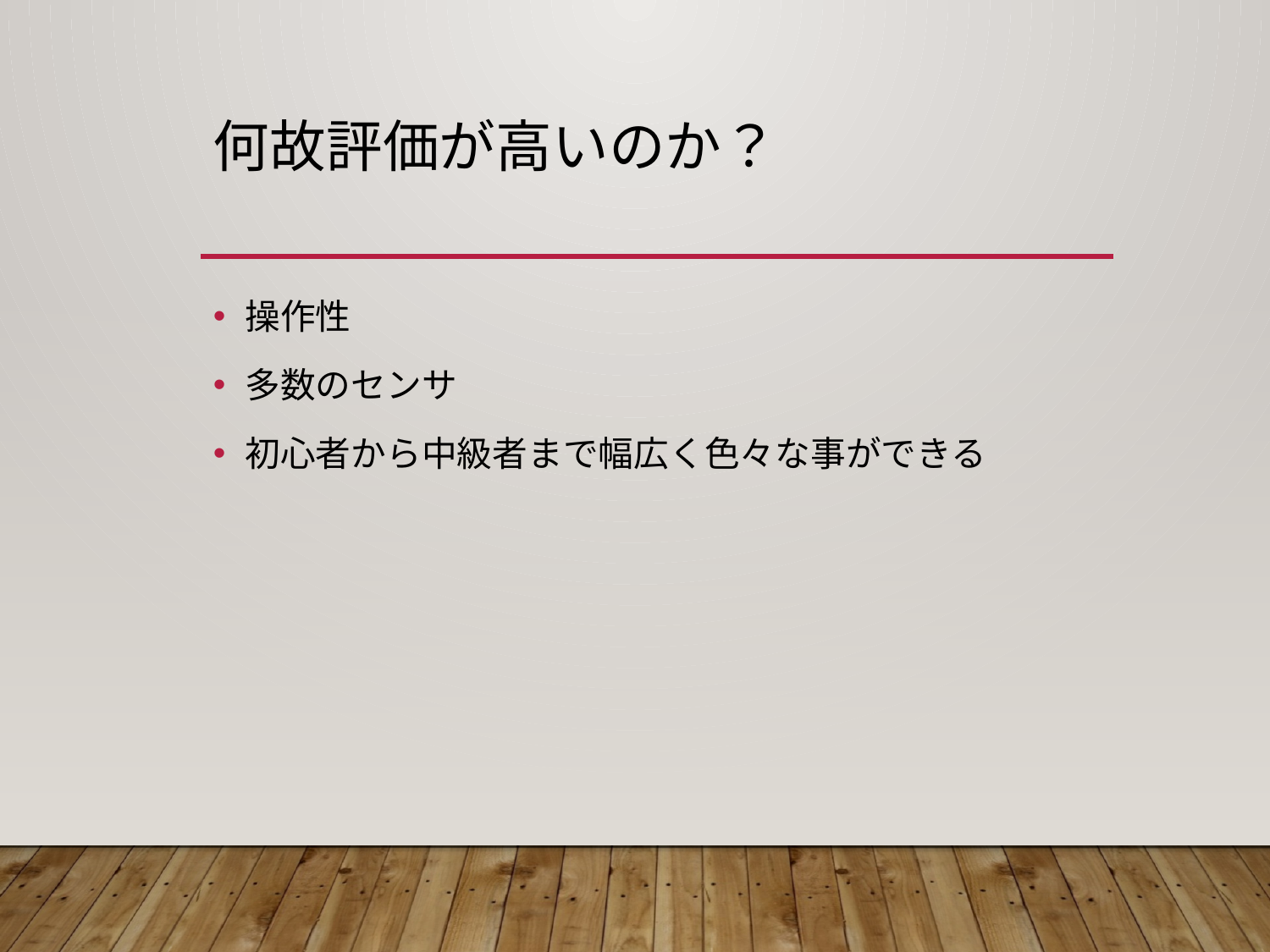

# 何故評価が高いのか？
操作性
多数のセンサ
初心者から中級者まで幅広く色々な事ができる